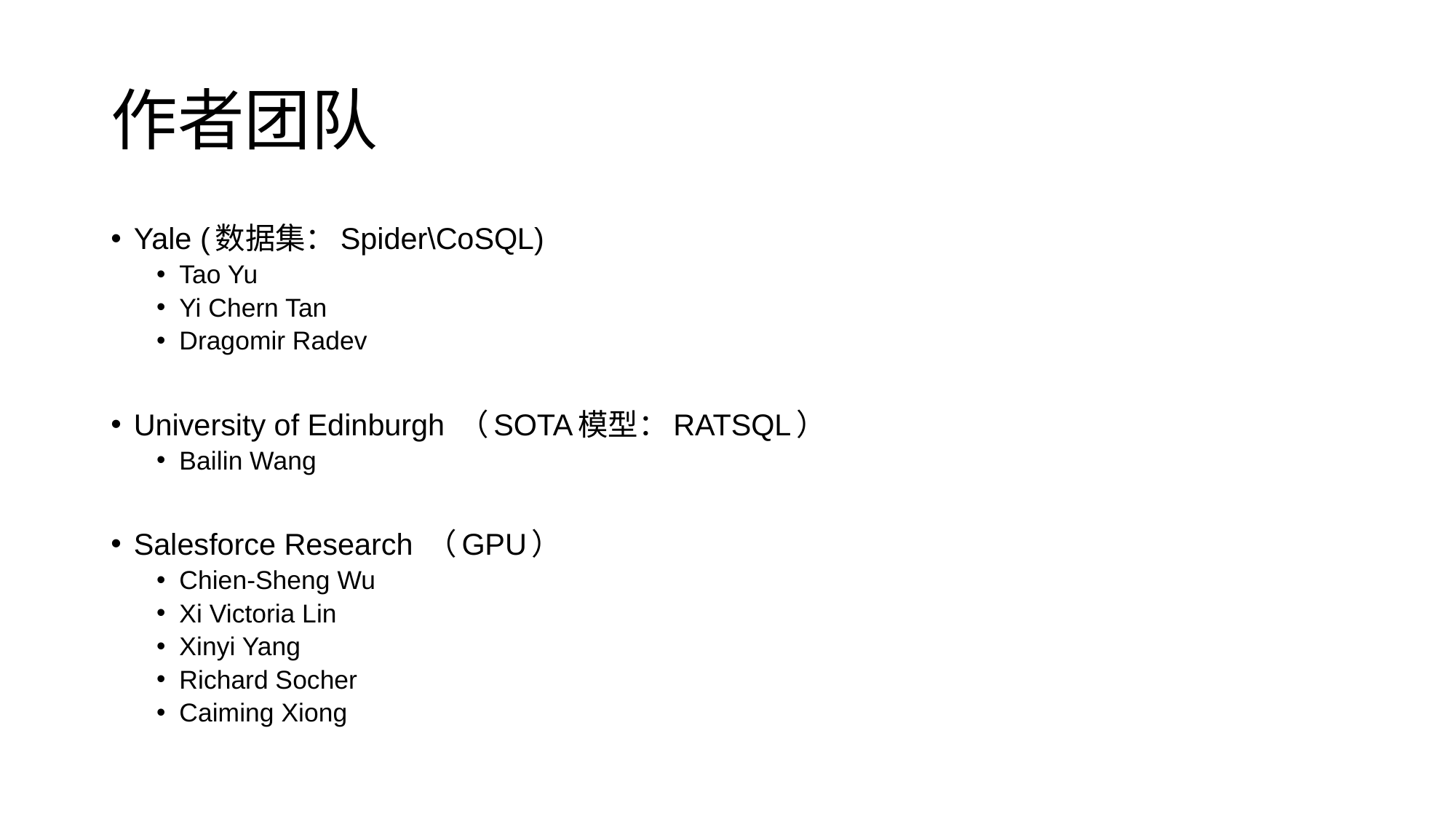

# 作者团队
Yale (数据集：Spider\CoSQL)
Tao Yu
﻿Yi Chern Tan
﻿Dragomir Radev

﻿University of Edinburgh （SOTA模型：RATSQL）
﻿Bailin Wang

﻿Salesforce Research （GPU）
﻿Chien-Sheng Wu
﻿Xi Victoria Lin
﻿Xinyi Yang
﻿Richard Socher
﻿Caiming Xiong